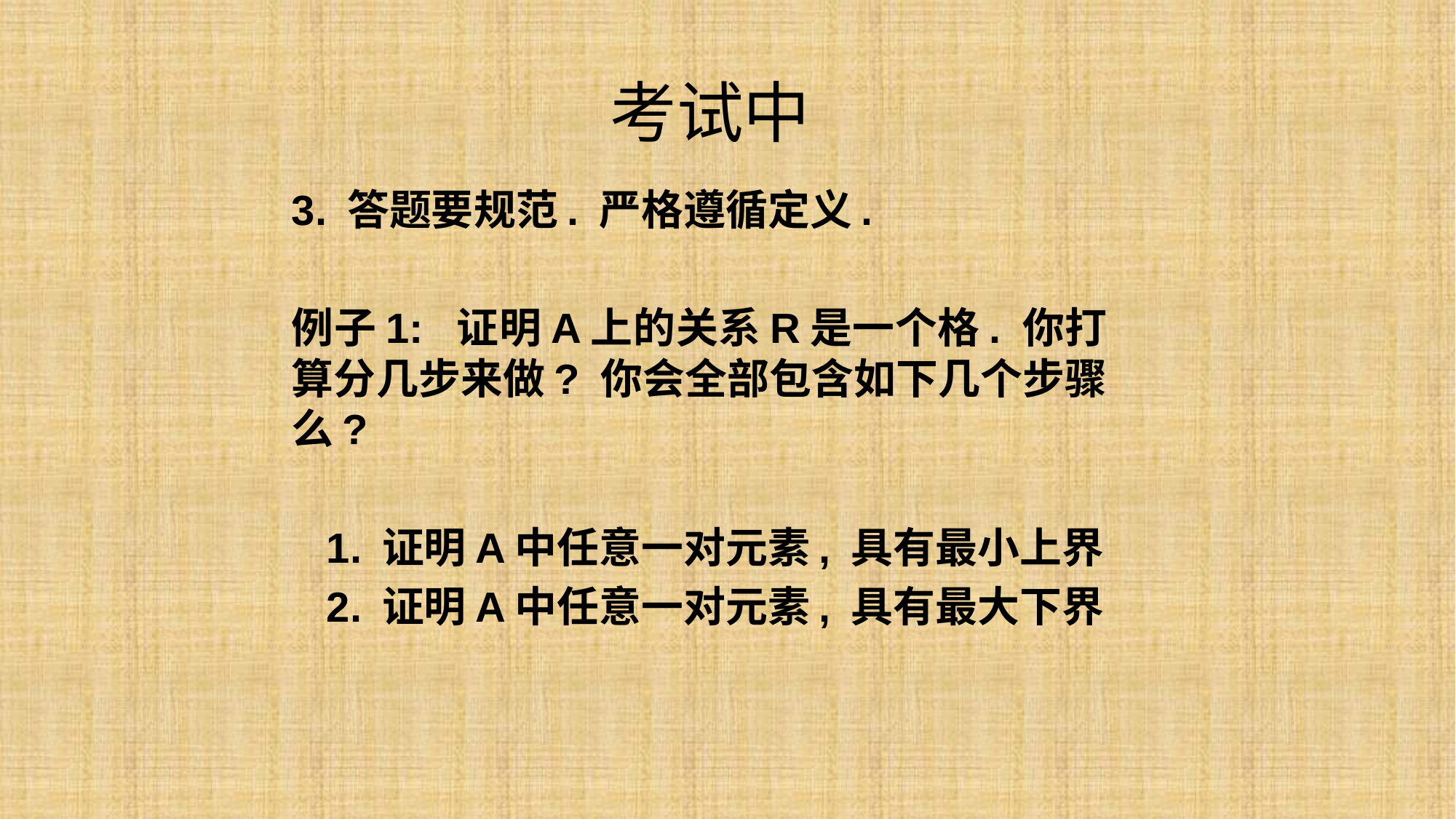

# 考试中
3. 答题要规范. 严格遵循定义.

例子1:  证明A上的关系R是一个格. 你打算分几步来做? 你会全部包含如下几个步骤么?

   1. 证明A中任意一对元素, 具有最小上界
   2. 证明A中任意一对元素, 具有最大下界